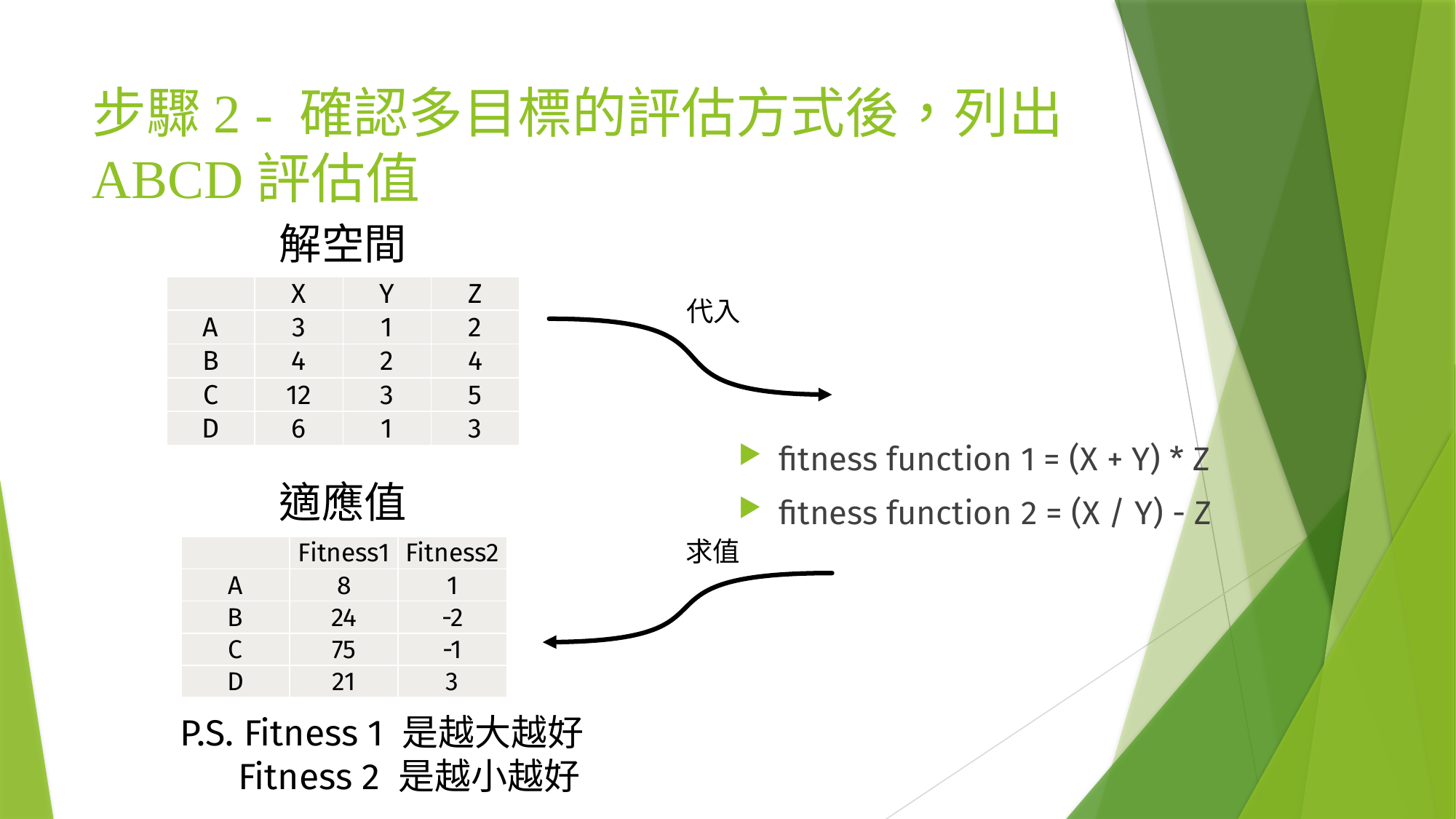

# 步驟2 - 確認多目標的評估方式後，列出ABCD評估值
解空間
|  | X | Y | Z |
| --- | --- | --- | --- |
| A | 3 | 1 | 2 |
| B | 4 | 2 | 4 |
| C | 12 | 3 | 5 |
| D | 6 | 1 | 3 |
代入
fitness function 1 = (X + Y) * Z
fitness function 2 = (X / Y) - Z
適應值
求值
|  | Fitness1 | Fitness2 |
| --- | --- | --- |
| A | 8 | 1 |
| B | 24 | -2 |
| C | 75 | -1 |
| D | 21 | 3 |
P.S. Fitness 1 是越大越好
      Fitness 2 是越小越好